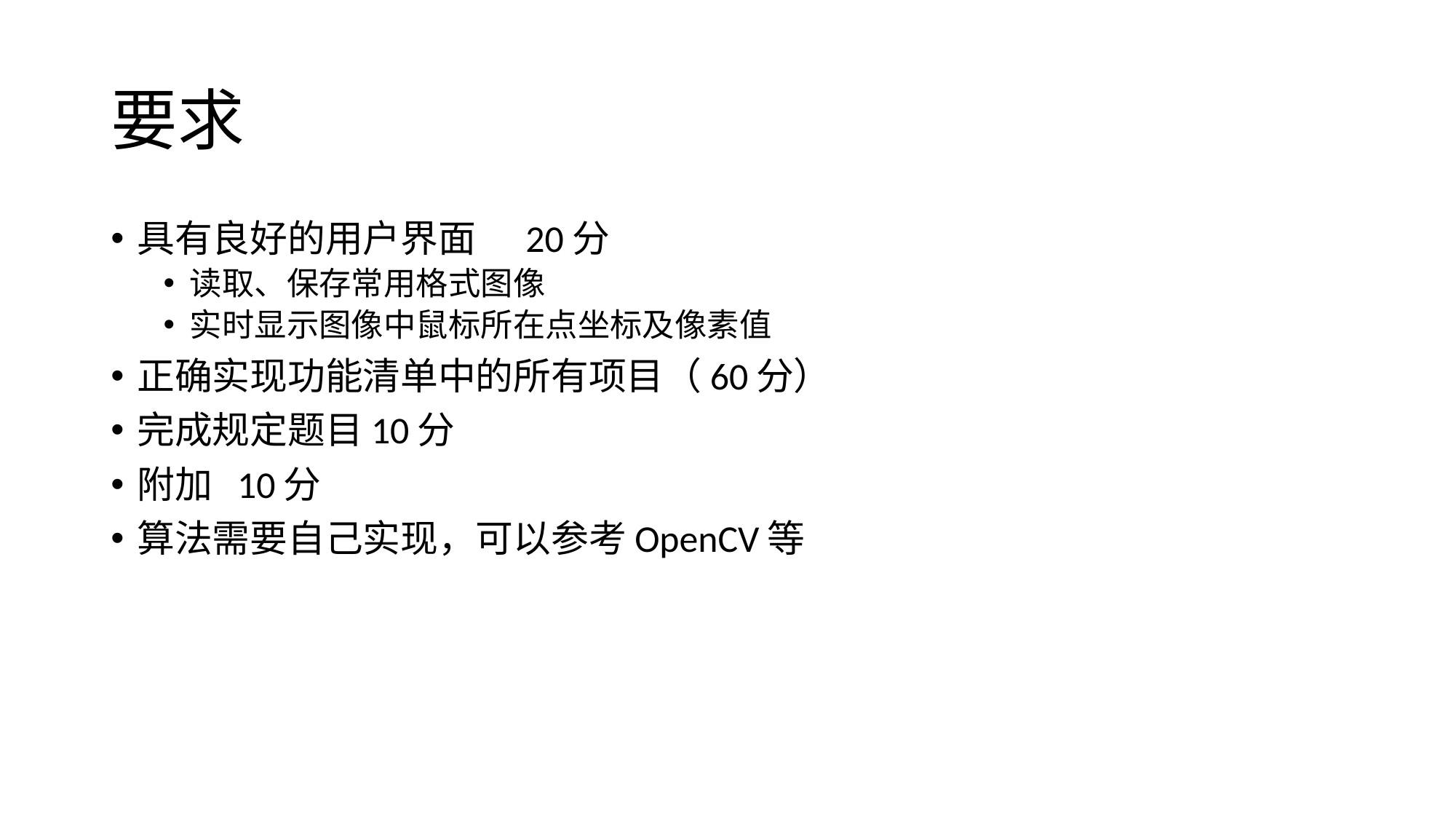

# 要求
具有良好的用户界面 	20分
读取、保存常用格式图像
实时显示图像中鼠标所在点坐标及像素值
正确实现功能清单中的所有项目（60分）
完成规定题目10分
附加  10分
算法需要自己实现，可以参考OpenCV等